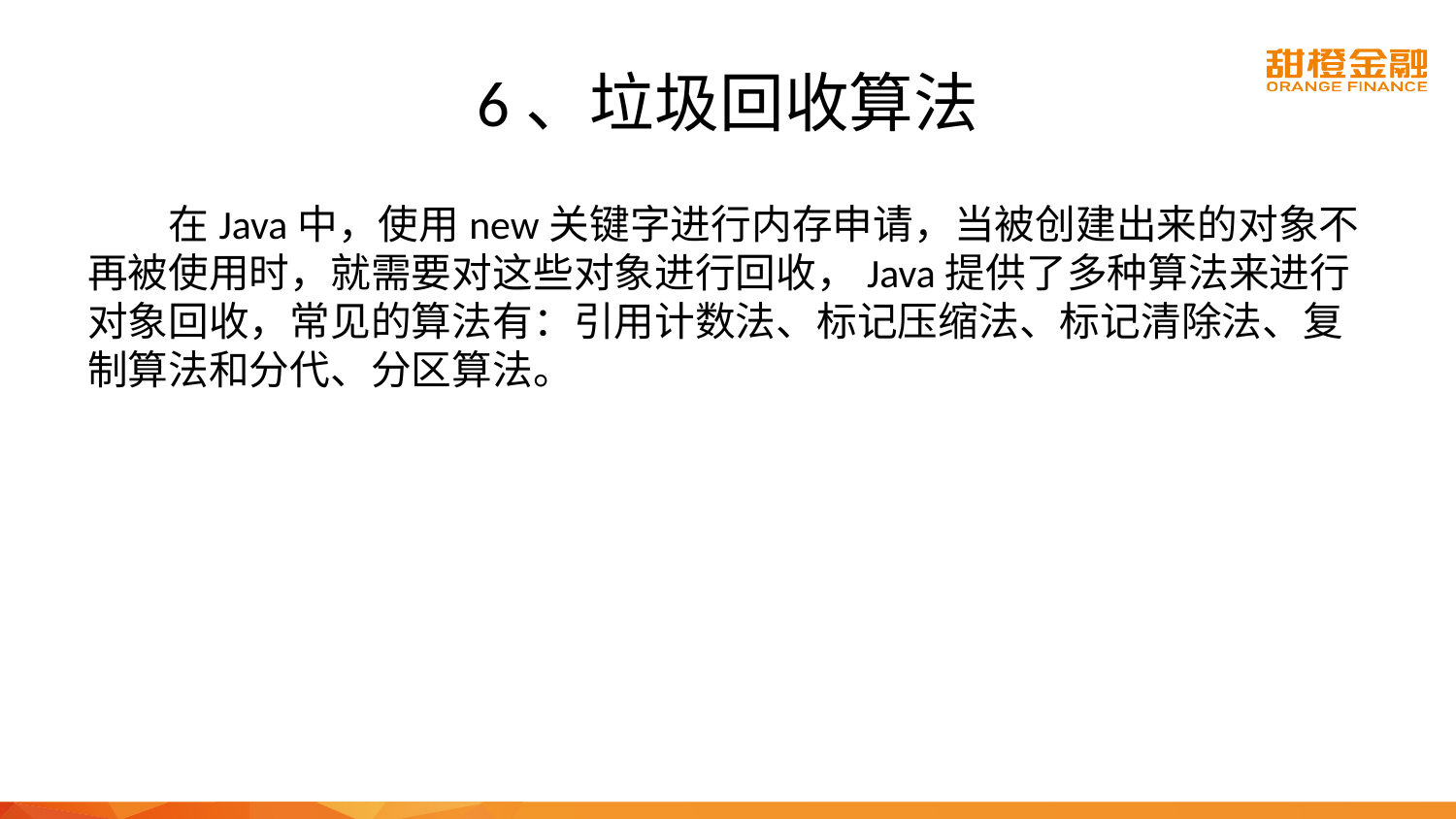

# 6、垃圾回收算法
        在Java中，使用new关键字进行内存申请，当被创建出来的对象不再被使用时，就需要对这些对象进行回收，Java提供了多种算法来进行对象回收，常见的算法有：引用计数法、标记压缩法、标记清除法、复制算法和分代、分区算法。